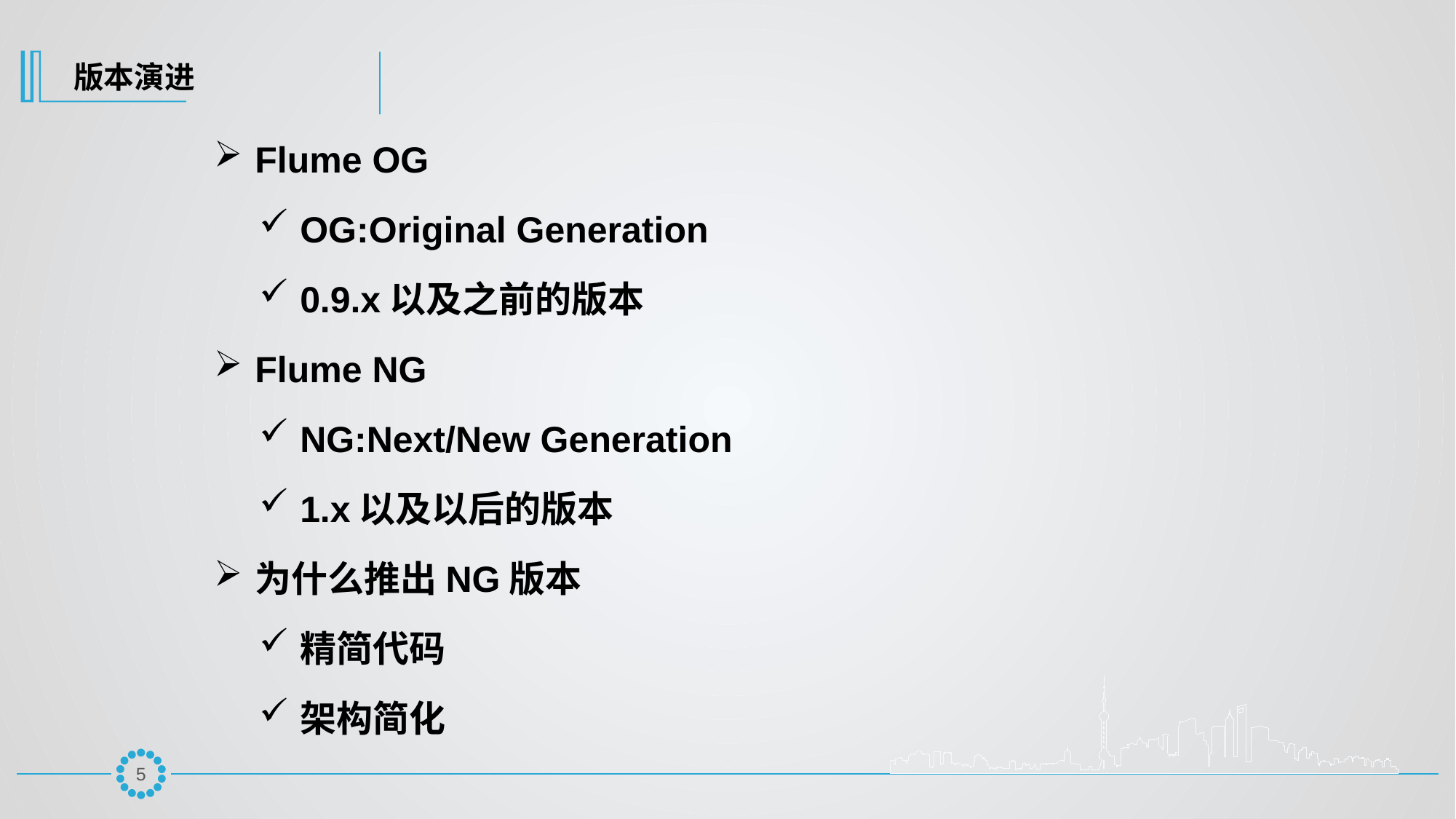

版本演进
Flume OG
OG:Original Generation
0.9.x以及之前的版本
Flume NG
NG:Next/New Generation
1.x以及以后的版本
为什么推出NG版本
精简代码
架构简化
5